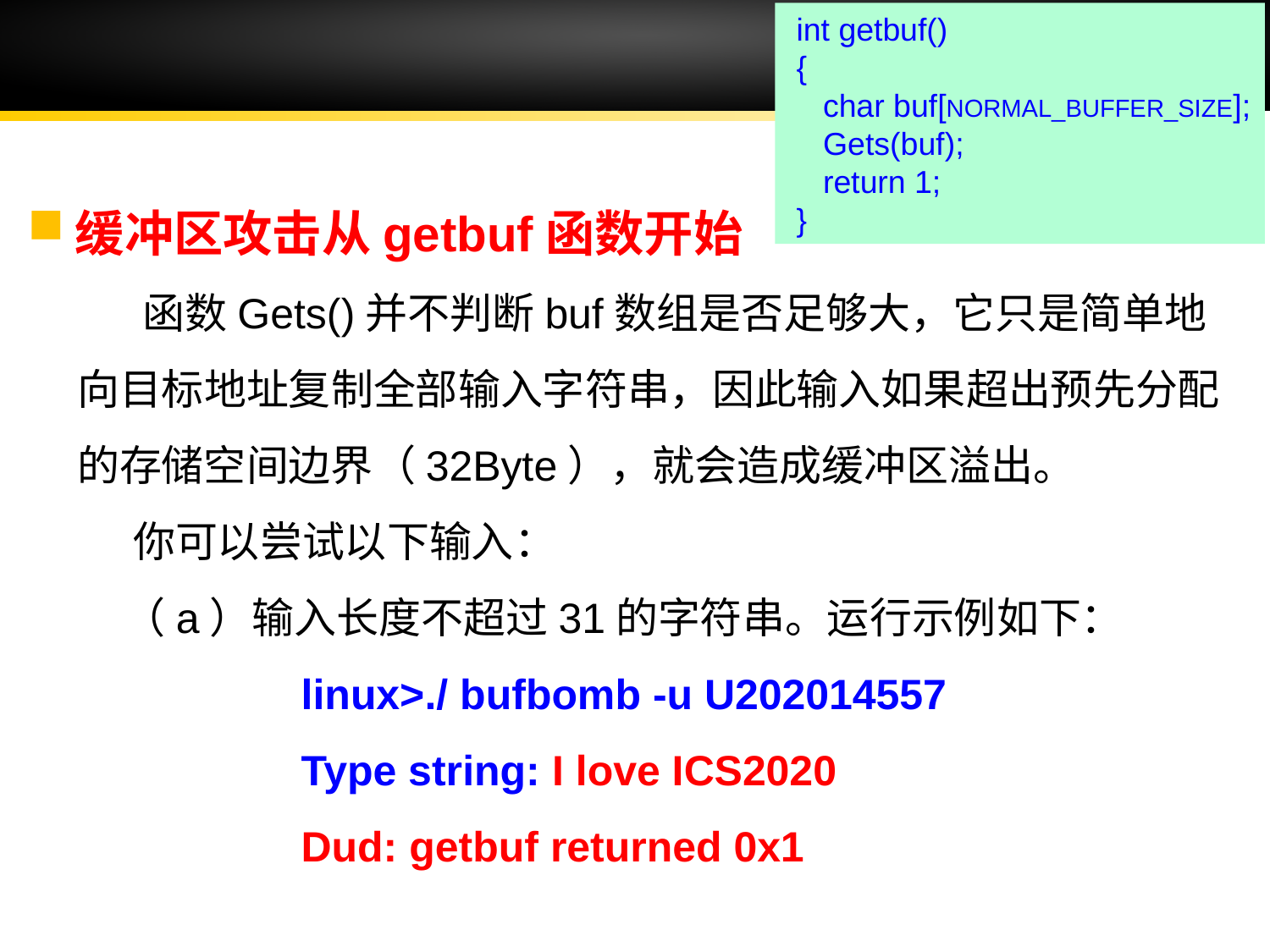

int getbuf()
 {
    char buf[NORMAL_BUFFER_SIZE];
    Gets(buf);
    return 1;
 }
缓冲区攻击从getbuf函数开始
           函数Gets()并不判断buf数组是否足够大，它只是简单地向目标地址复制全部输入字符串，因此输入如果超出预先分配的存储空间边界（32Byte），就会造成缓冲区溢出。
          你可以尝试以下输入：
         （a）输入长度不超过31的字符串。运行示例如下：
linux>./ bufbomb -u U202014557
Type string: I love ICS2020
Dud: getbuf returned 0x1